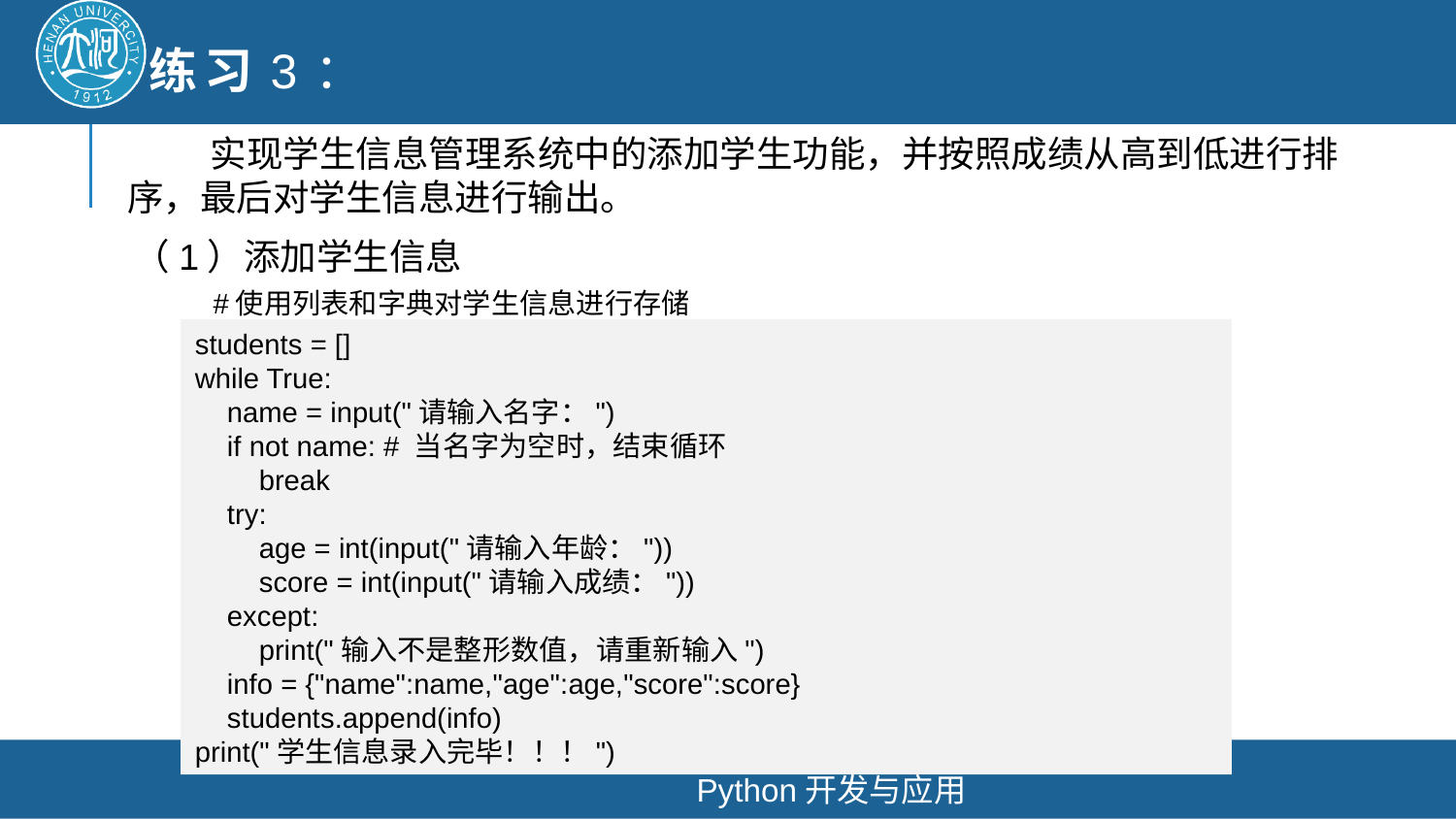

练习3：
         实现学生信息管理系统中的添加学生功能，并按照成绩从高到低进行排序，最后对学生信息进行输出。
（1）添加学生信息
        #使用列表和字典对学生信息进行存储
students = []
while True:
    name = input("请输入名字：")
    if not name: # 当名字为空时，结束循环
        break
    try:
        age = int(input("请输入年龄："))
        score = int(input("请输入成绩："))
    except:
        print("输入不是整形数值，请重新输入")
    info = {"name":name,"age":age,"score":score}
    students.append(info)
print("学生信息录入完毕！！！")

Python开发与应用
42